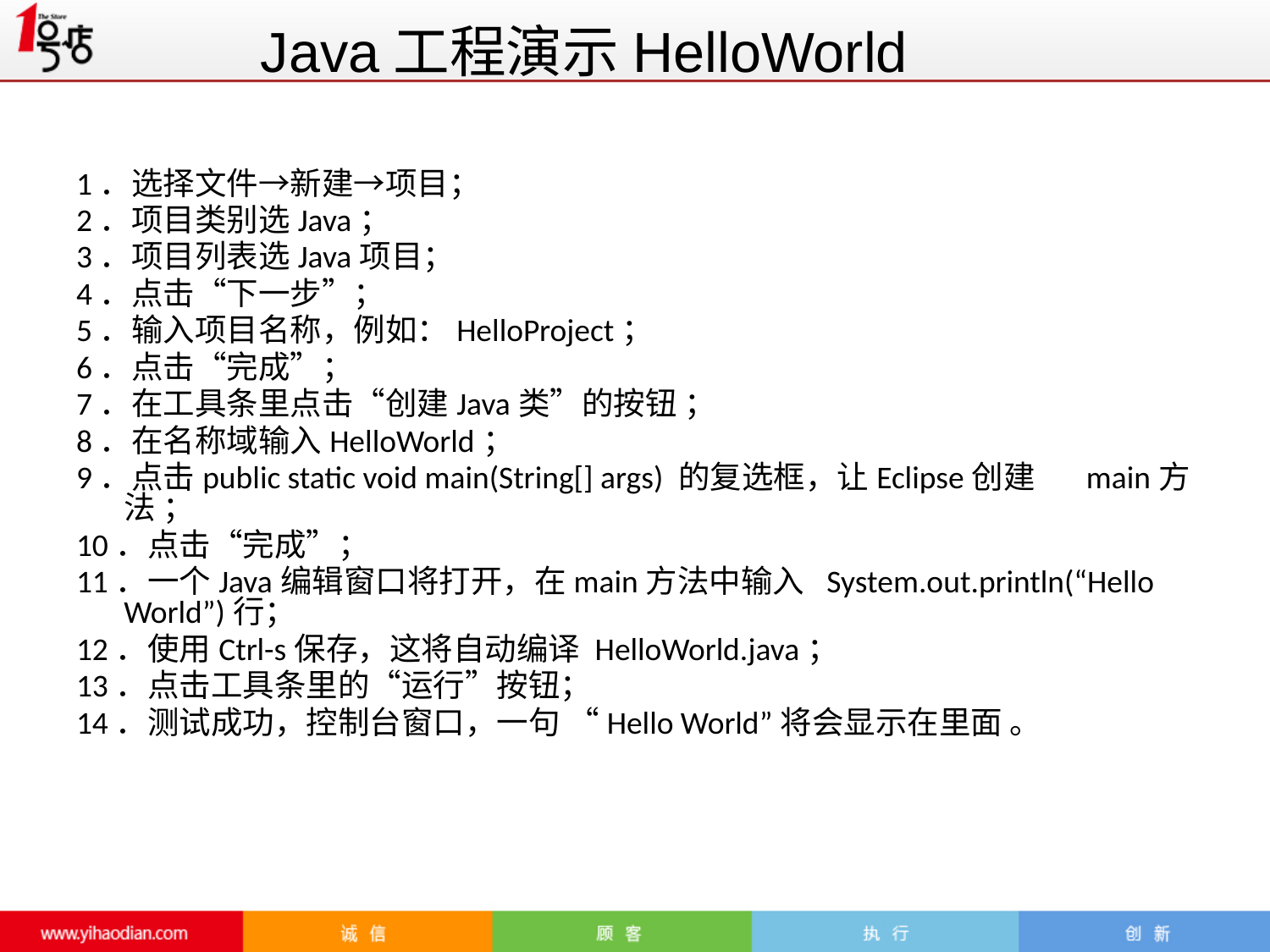

Java工程演示HelloWorld
1．选择文件→新建→项目；
2．项目类别选Java；
3．项目列表选Java项目；
4．点击“下一步”；
5．输入项目名称，例如：HelloProject；
6．点击“完成”；
7．在工具条里点击“创建Java类”的按钮 ；
8．在名称域输入HelloWorld；
9．点击public static void main(String[] args) 的复选框，让Eclipse创建      main方法 ；
10．点击“完成”；
11．一个Java编辑窗口将打开，在main方法中输入  System.out.println(“Hello World”)行；
12．使用Ctrl-s保存，这将自动编译 HelloWorld.java；
13．点击工具条里的“运行”按钮；
14．测试成功，控制台窗口，一句 “Hello World”将会显示在里面 。